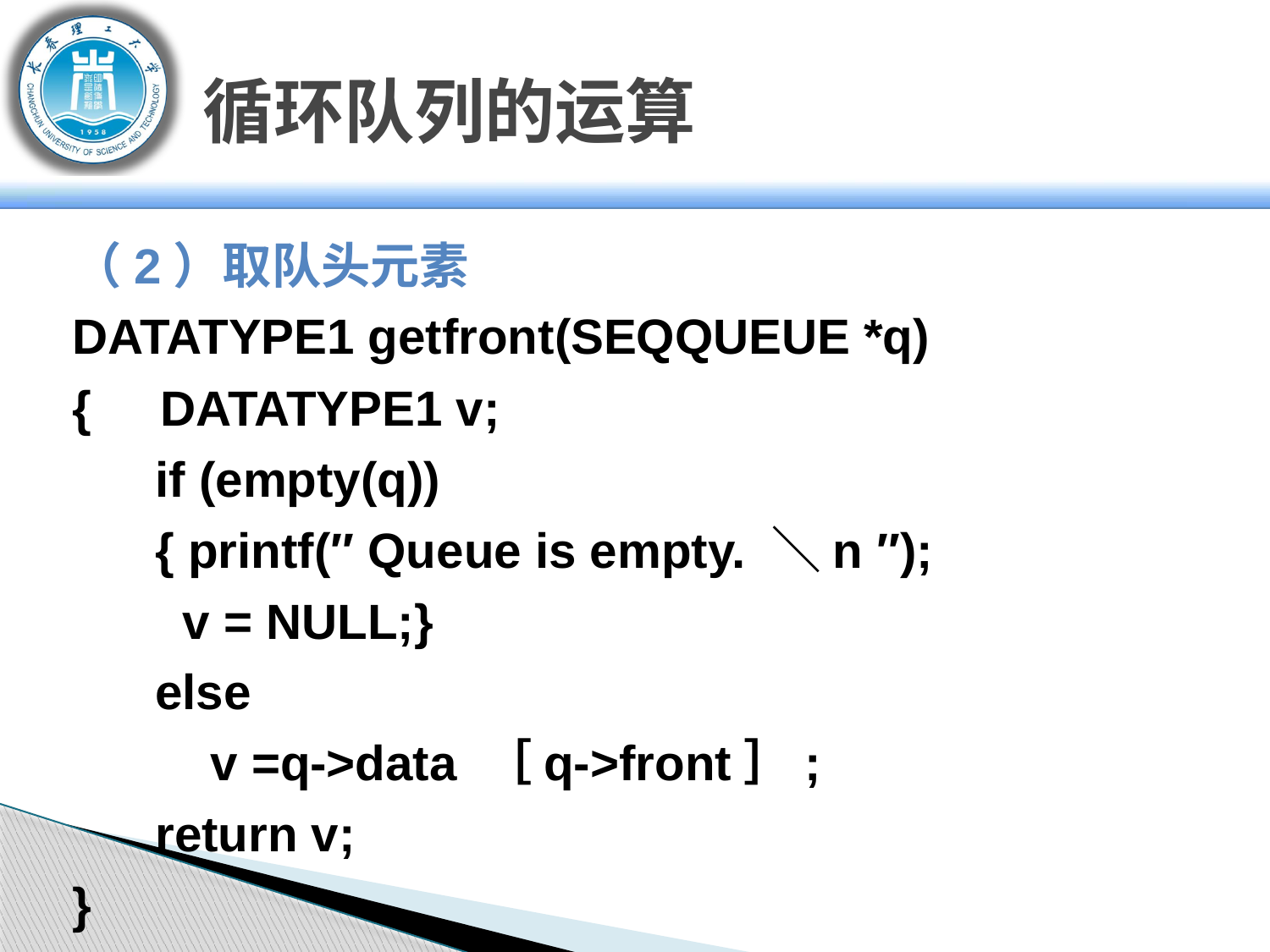

循环队列的运算
（2）取队头元素
DATATYPE1 getfront(SEQQUEUE *q)
{     DATATYPE1 v;
      if (empty(q))
      { printf(″ Queue is empty. ＼n ″);
        v = NULL;}
      else
          v =q->data ［q->front］;
      return v;
}